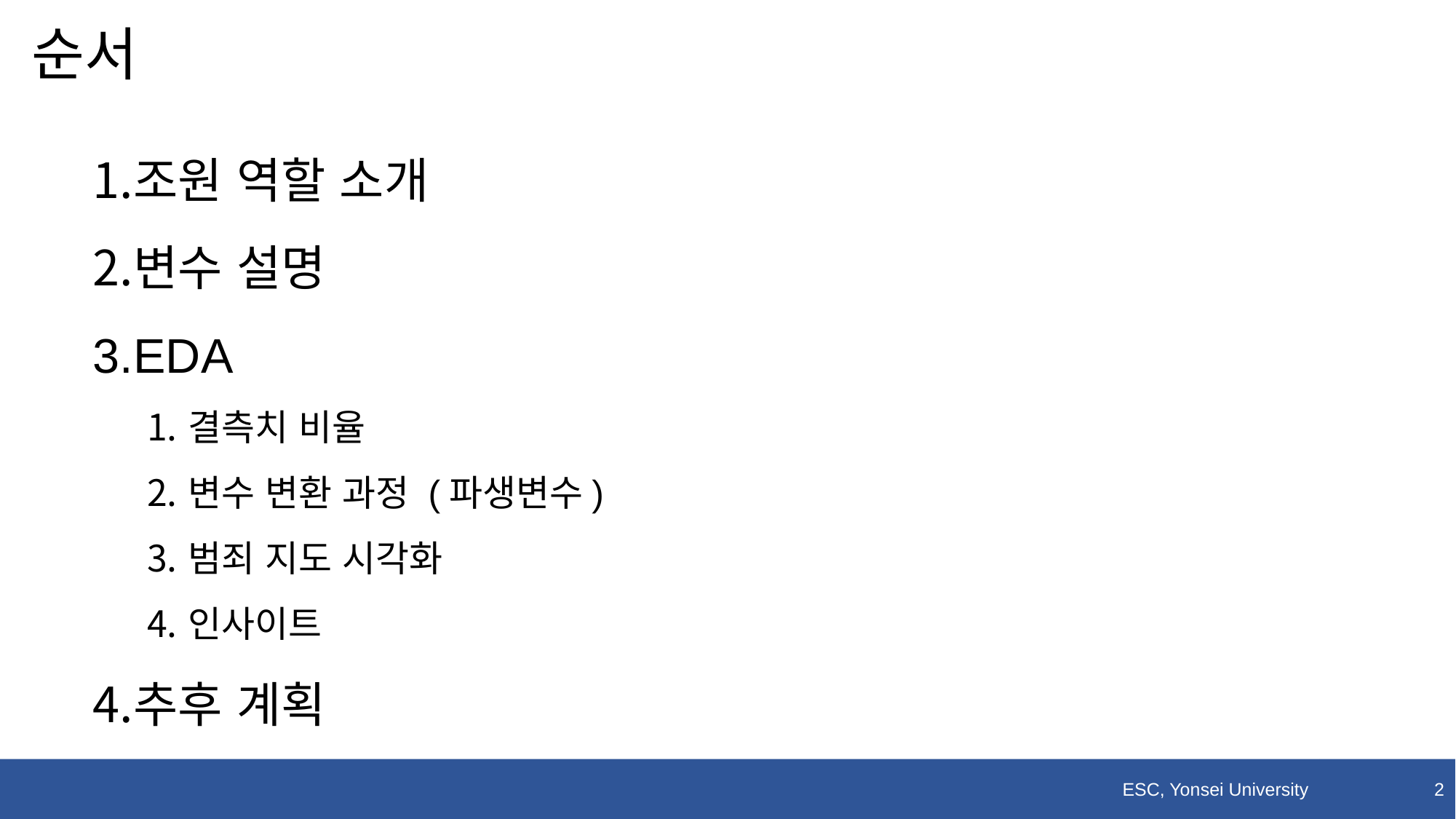

# 순서
조원 역할 소개
변수 설명
EDA
결측치 비율
변수 변환 과정 (파생변수)
범죄 지도 시각화
인사이트
추후 계획
ESC, Yonsei University
2